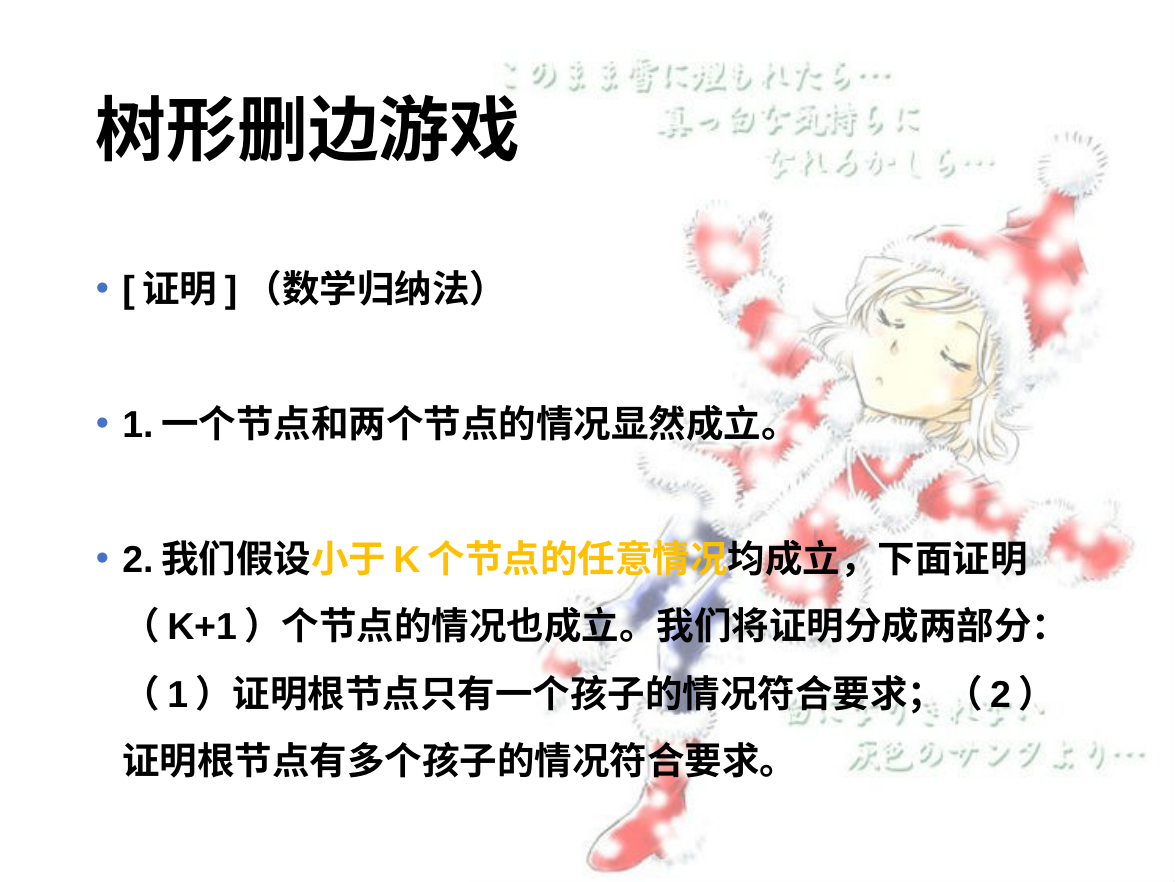

# 树形删边游戏
[证明]（数学归纳法）

1.一个节点和两个节点的情况显然成立。

2.我们假设小于K个节点的任意情况均成立，下面证明（K+1）个节点的情况也成立。我们将证明分成两部分：（1）证明根节点只有一个孩子的情况符合要求；（2）证明根节点有多个孩子的情况符合要求。